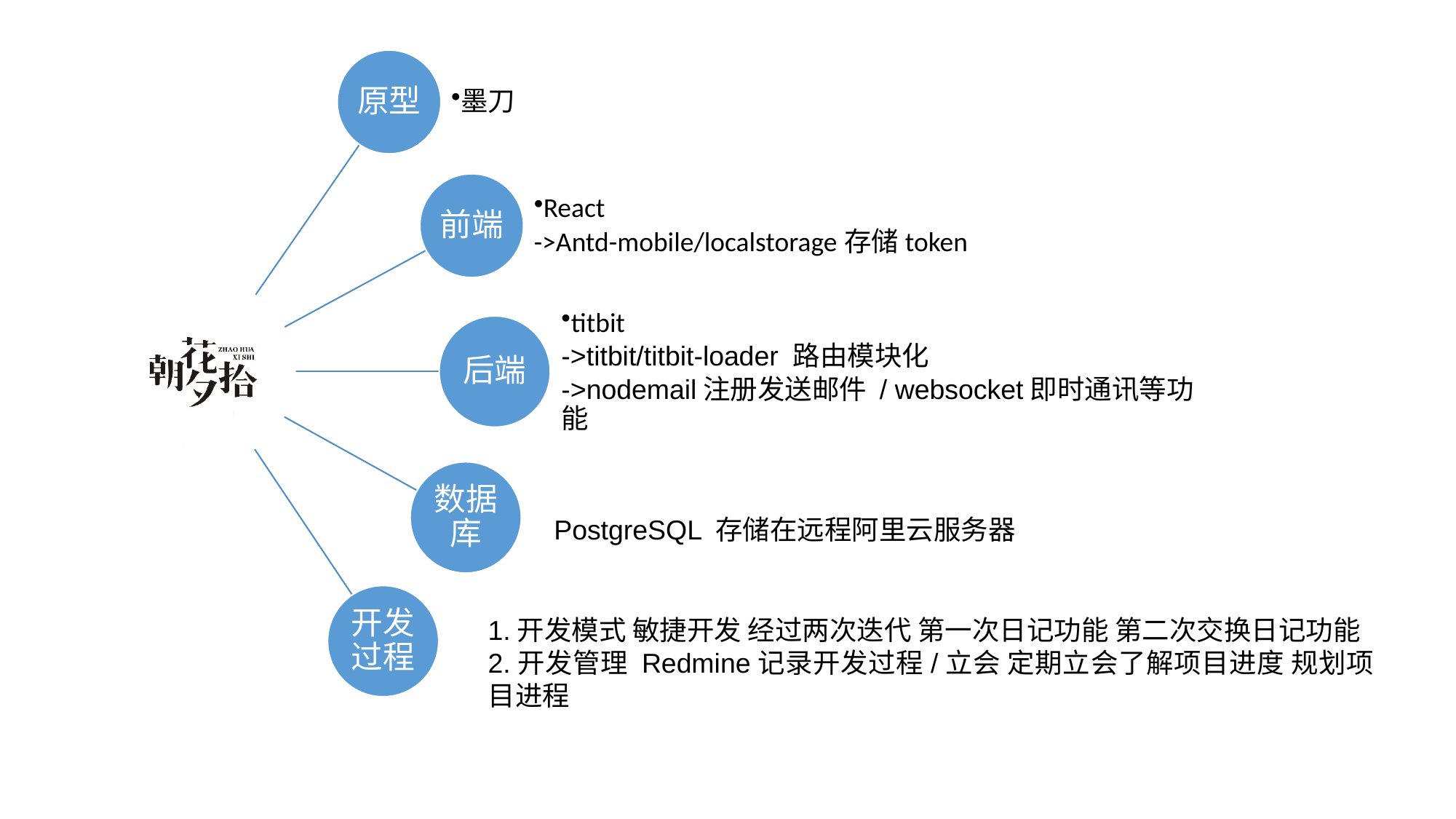

原型
墨刀
前端
React
->Antd-mobile/localstorage存储token

后端
titbit
->titbit/titbit-loader 路由模块化
->nodemail注册发送邮件 / websocket即时通讯等功能

数据库

开发过程
PostgreSQL 存储在远程阿里云服务器
1.开发模式 敏捷开发 经过两次迭代 第一次日记功能 第二次交换日记功能
2.开发管理 Redmine记录开发过程/立会 定期立会了解项目进度 规划项目进程